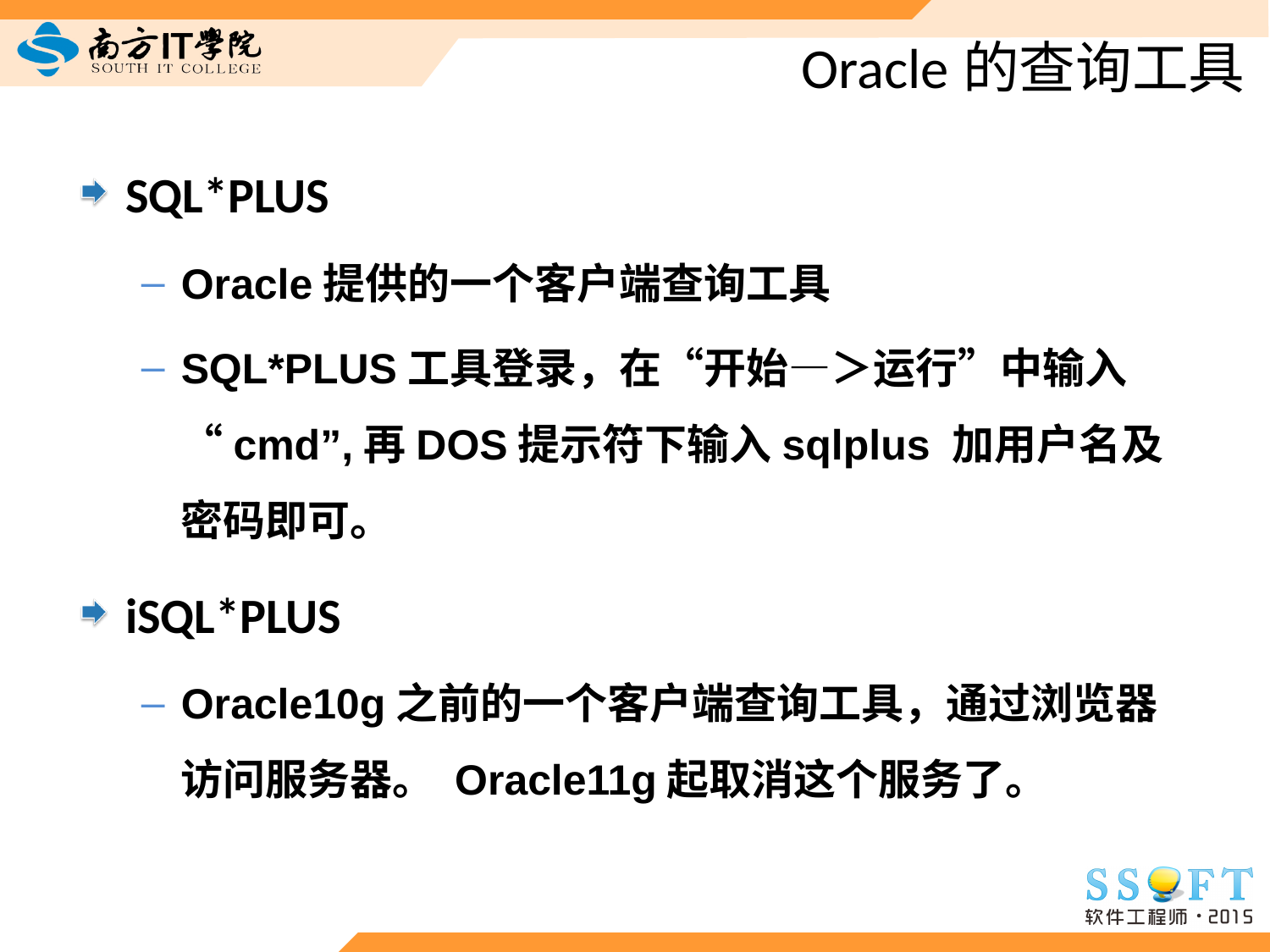

# Oracle的查询工具
SQL*PLUS
Oracle提供的一个客户端查询工具
SQL*PLUS工具登录，在“开始—＞运行”中输入“cmd”,再DOS提示符下输入sqlplus 加用户名及密码即可。
iSQL*PLUS
Oracle10g之前的一个客户端查询工具，通过浏览器访问服务器。 Oracle11g起取消这个服务了。